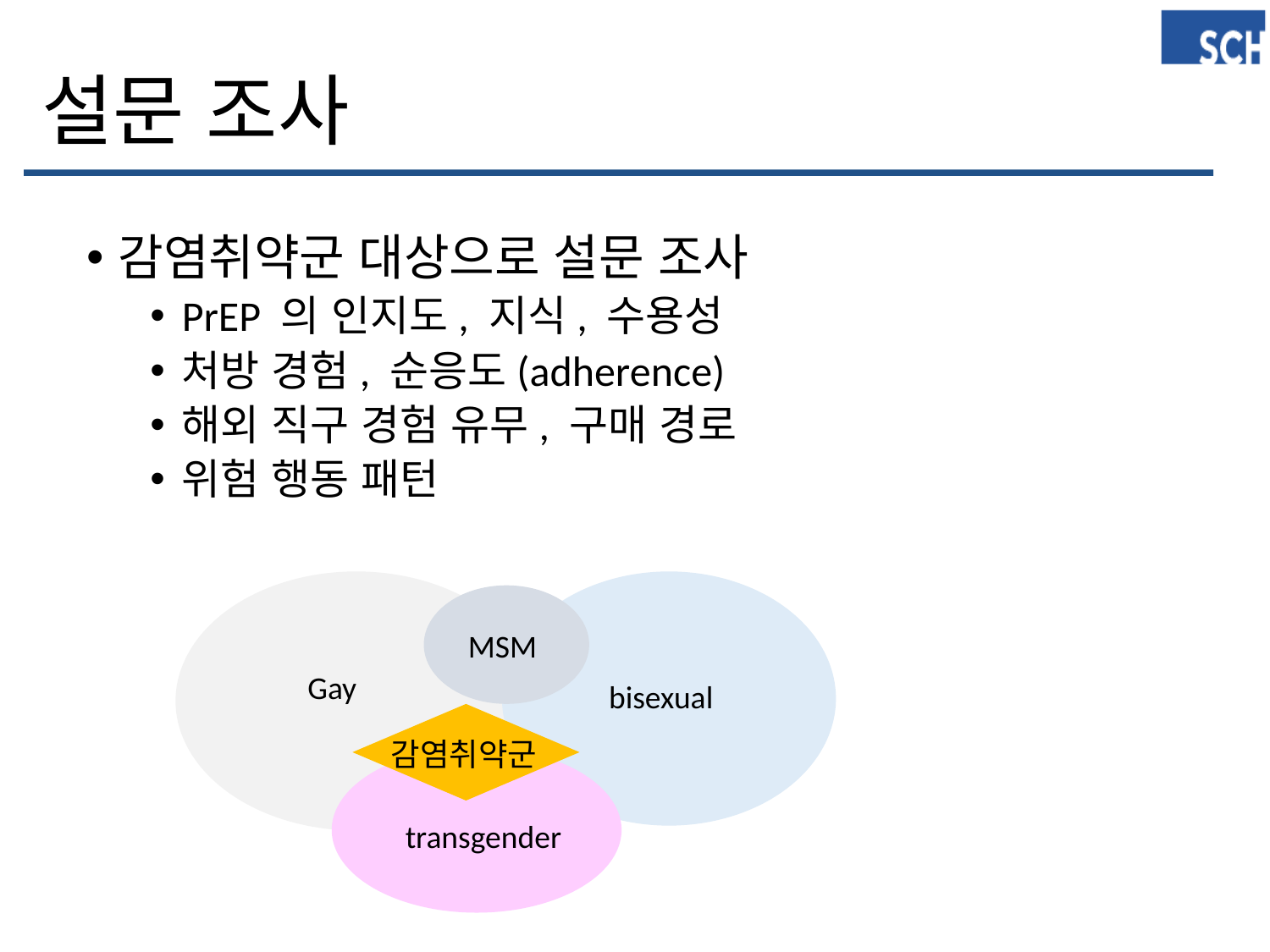

# 설문 조사
감염취약군 대상으로 설문 조사
PrEP 의 인지도, 지식, 수용성
처방 경험, 순응도(adherence)
해외 직구 경험 유무, 구매 경로
위험 행동 패턴

MSM
Gay
 bisexual

감염취약군

transgender